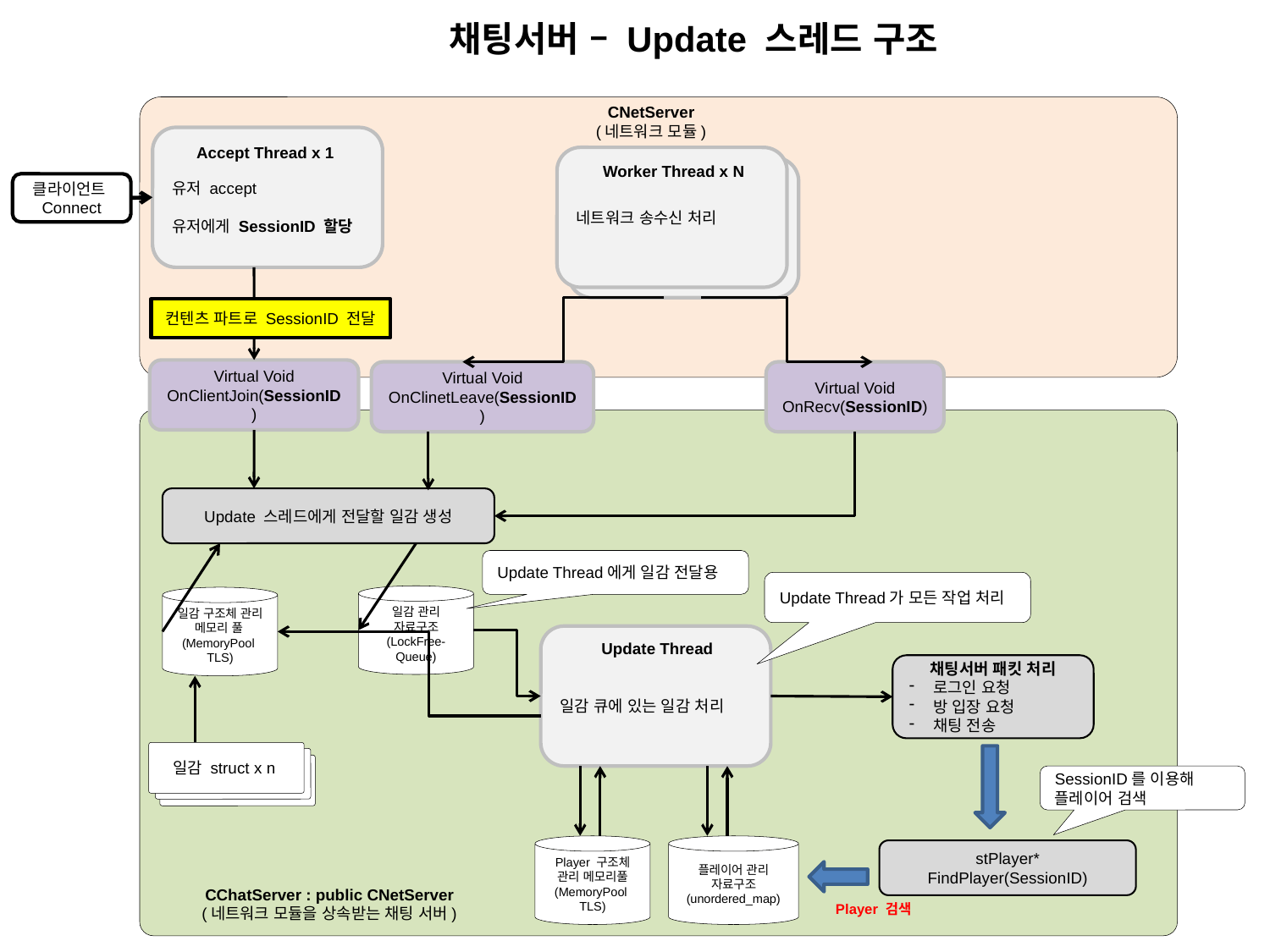

채팅서버 – Update 스레드 구조
CNetServer
(네트워크 모듈)

유저 accept

유저에게 SessionID 할당

Accept Thread x 1

네트워크 송수신 처리

Worker Thread x N

클라이언트
Connect
컨텐츠 파트로 SessionID 전달
Virtual Void OnClientJoin(SessionID)
Virtual Void OnClinetLeave(SessionID)
Virtual Void OnRecv(SessionID)

Update 스레드에게 전달할 일감 생성
Update Thread에게 일감 전달용
Update Thread가 모든 작업 처리
일감 관리 자료구조
(LockFree-Queue)
일감 구조체 관리 메모리 풀(MemoryPool  TLS)

일감 큐에 있는 일감 처리

Update Thread
채팅서버 패킷 처리
로그인 요청
방 입장 요청
채팅 전송
일감 struct x n

SessionID를 이용해 플레이어 검색
Player 구조체 관리 메모리풀
(MemoryPool  TLS)
플레이어 관리 자료구조
(unordered_map)
stPlayer* FindPlayer(SessionID)

CChatServer : public CNetServer
(네트워크 모듈을 상속받는 채팅 서버)
Player 검색